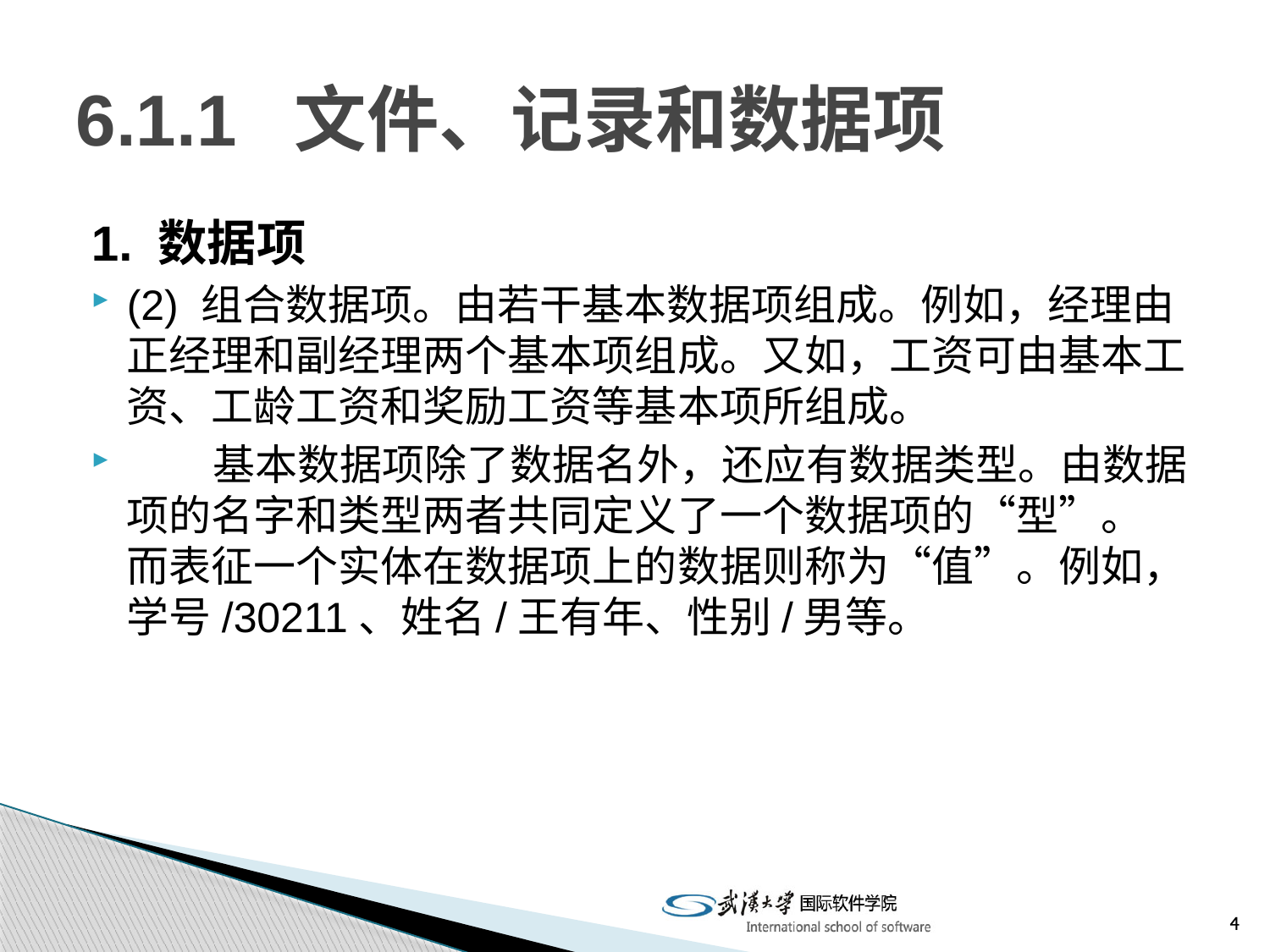

# 6.1.1  文件、记录和数据项
1. 数据项
(2) 组合数据项。由若干基本数据项组成。例如，经理由正经理和副经理两个基本项组成。又如，工资可由基本工资、工龄工资和奖励工资等基本项所组成。
        基本数据项除了数据名外，还应有数据类型。由数据项的名字和类型两者共同定义了一个数据项的“型”。 而表征一个实体在数据项上的数据则称为“值”。例如，学号/30211、姓名/王有年、性别/男等。
4